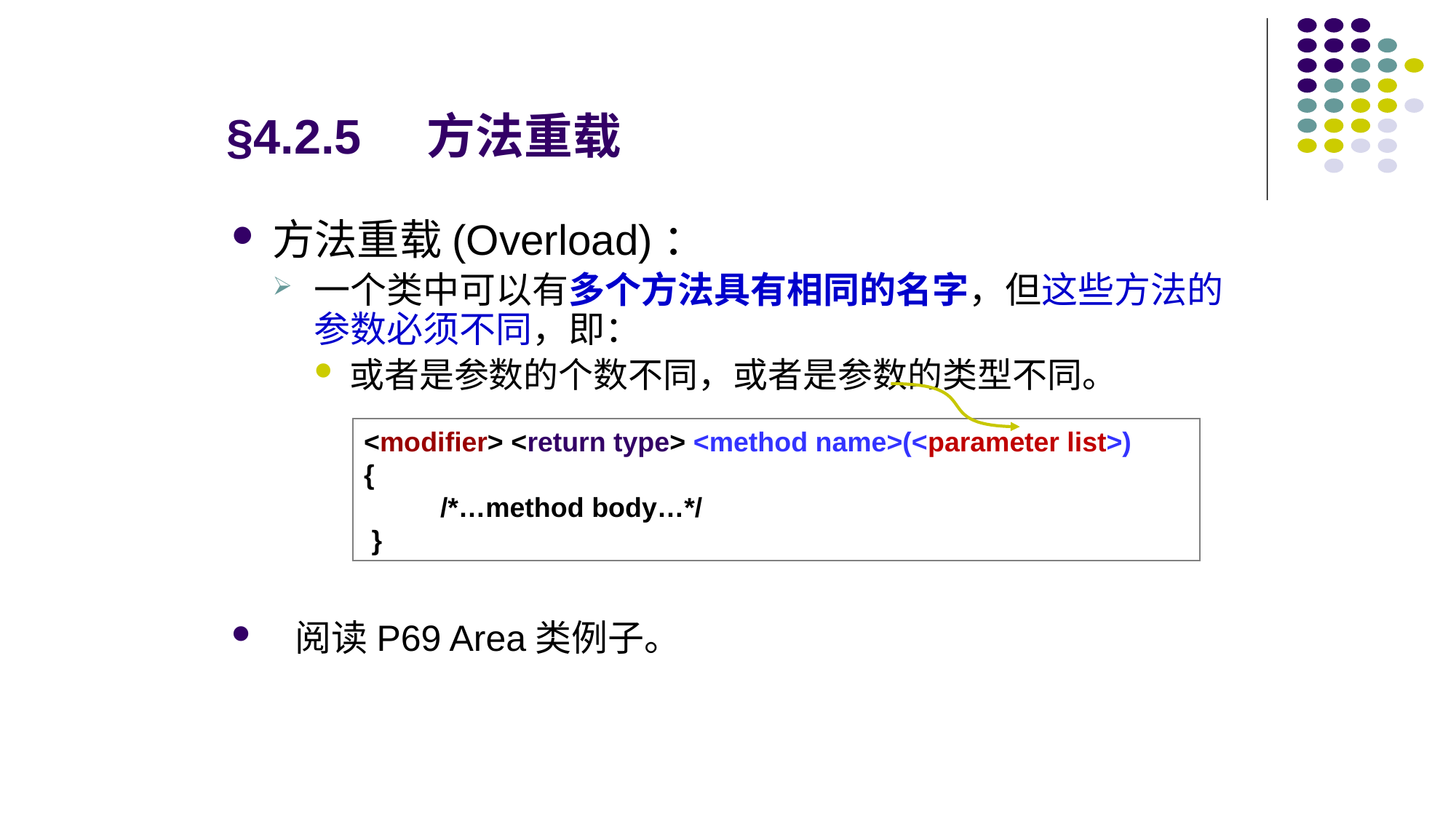

# §4.2.5    方法重载
方法重载(Overload)：
一个类中可以有多个方法具有相同的名字，但这些方法的参数必须不同，即：
或者是参数的个数不同，或者是参数的类型不同。

阅读P69 Area类例子。
<modifier> <return type> <method name>(<parameter list>)
{
          /*…method body…*/
 }
25